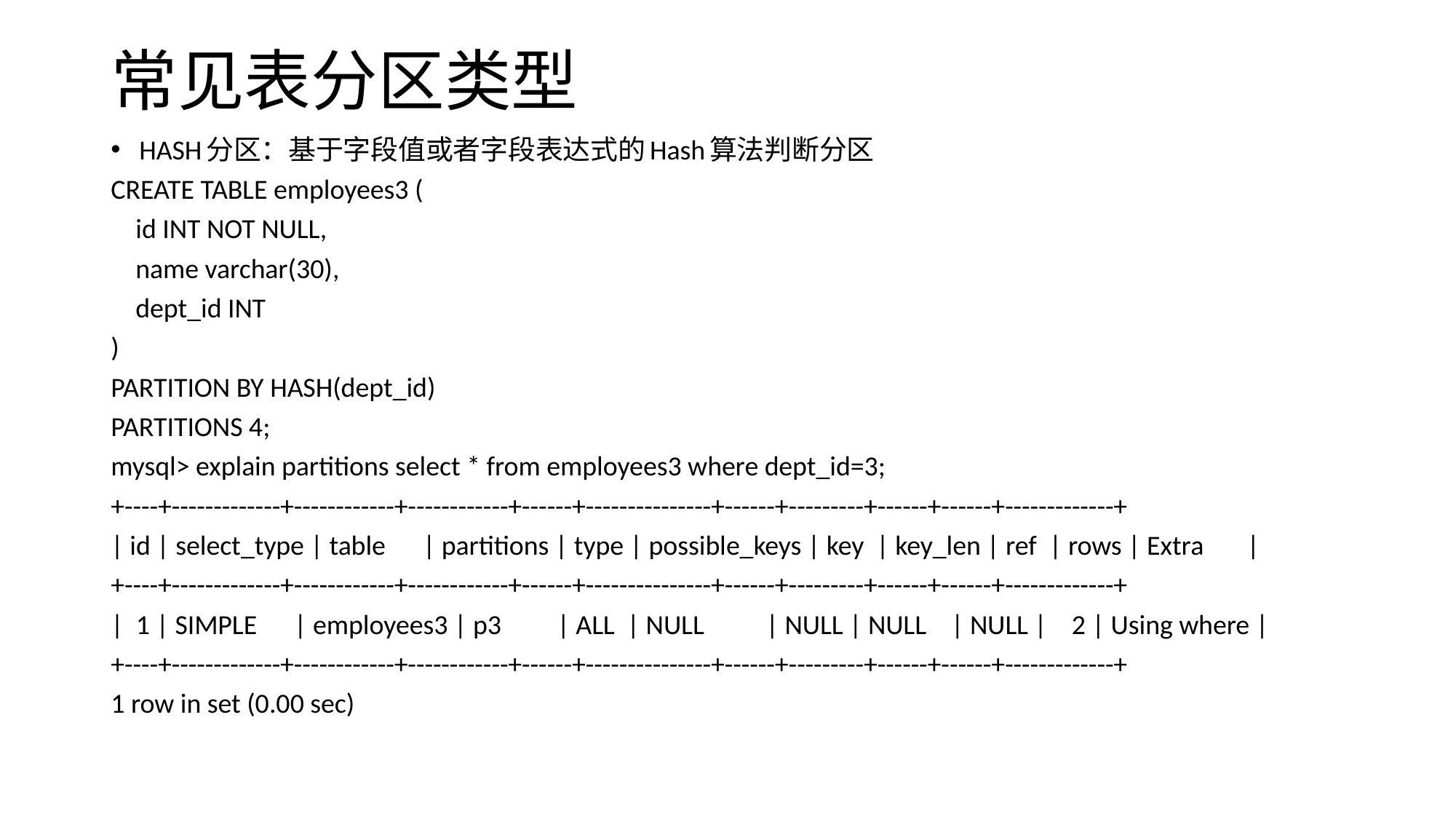

# 常见表分区类型
HASH分区：基于字段值或者字段表达式的Hash算法判断分区
CREATE TABLE employees3 (
    id INT NOT NULL,
    name varchar(30),
    dept_id INT
)
PARTITION BY HASH(dept_id)
PARTITIONS 4;
mysql> explain partitions select * from employees3 where dept_id=3;
+----+-------------+------------+------------+------+---------------+------+---------+------+------+-------------+
| id | select_type | table      | partitions | type | possible_keys | key  | key_len | ref  | rows | Extra       |
+----+-------------+------------+------------+------+---------------+------+---------+------+------+-------------+
|  1 | SIMPLE      | employees3 | p3         | ALL  | NULL          | NULL | NULL    | NULL |    2 | Using where |
+----+-------------+------------+------------+------+---------------+------+---------+------+------+-------------+
1 row in set (0.00 sec)